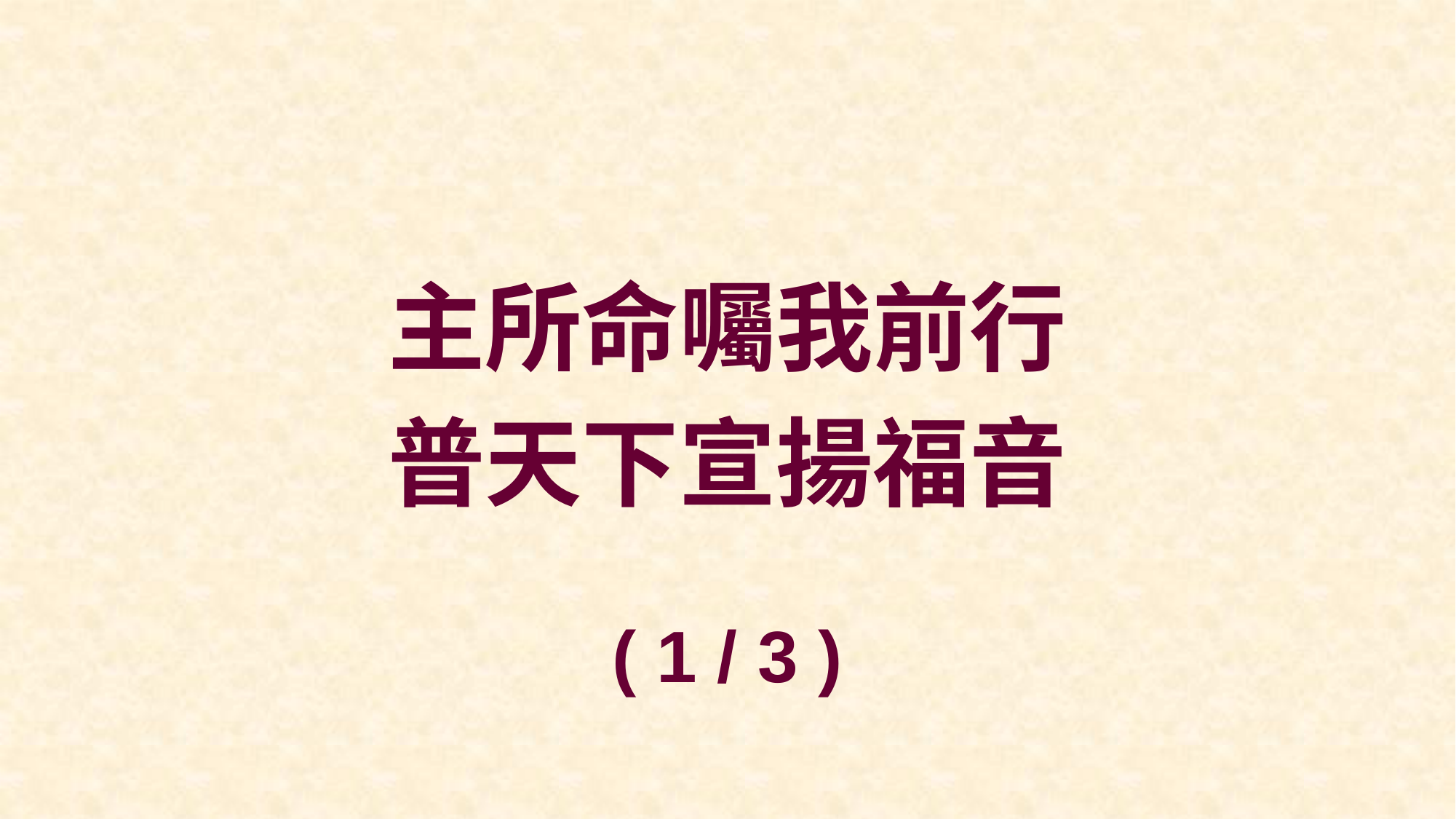

主所命囑我前行
普天下宣揚福音
( 1 / 3 )